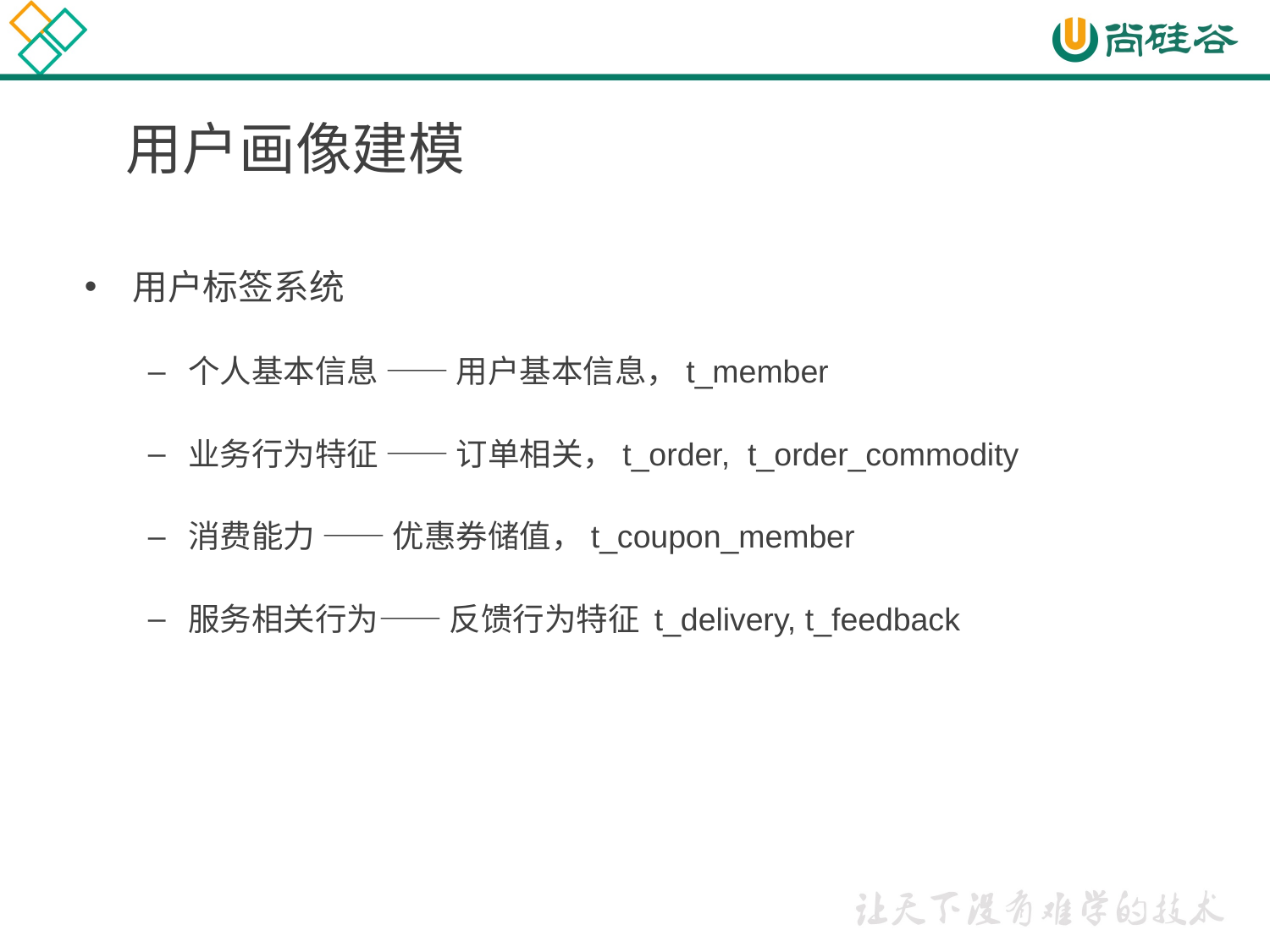

# 用户画像建模
用户标签系统
个人基本信息 —— 用户基本信息，t_member
业务行为特征 —— 订单相关，t_order,  t_order_commodity
消费能力 —— 优惠券储值，t_coupon_member
服务相关行为—— 反馈行为特征 t_delivery, t_feedback